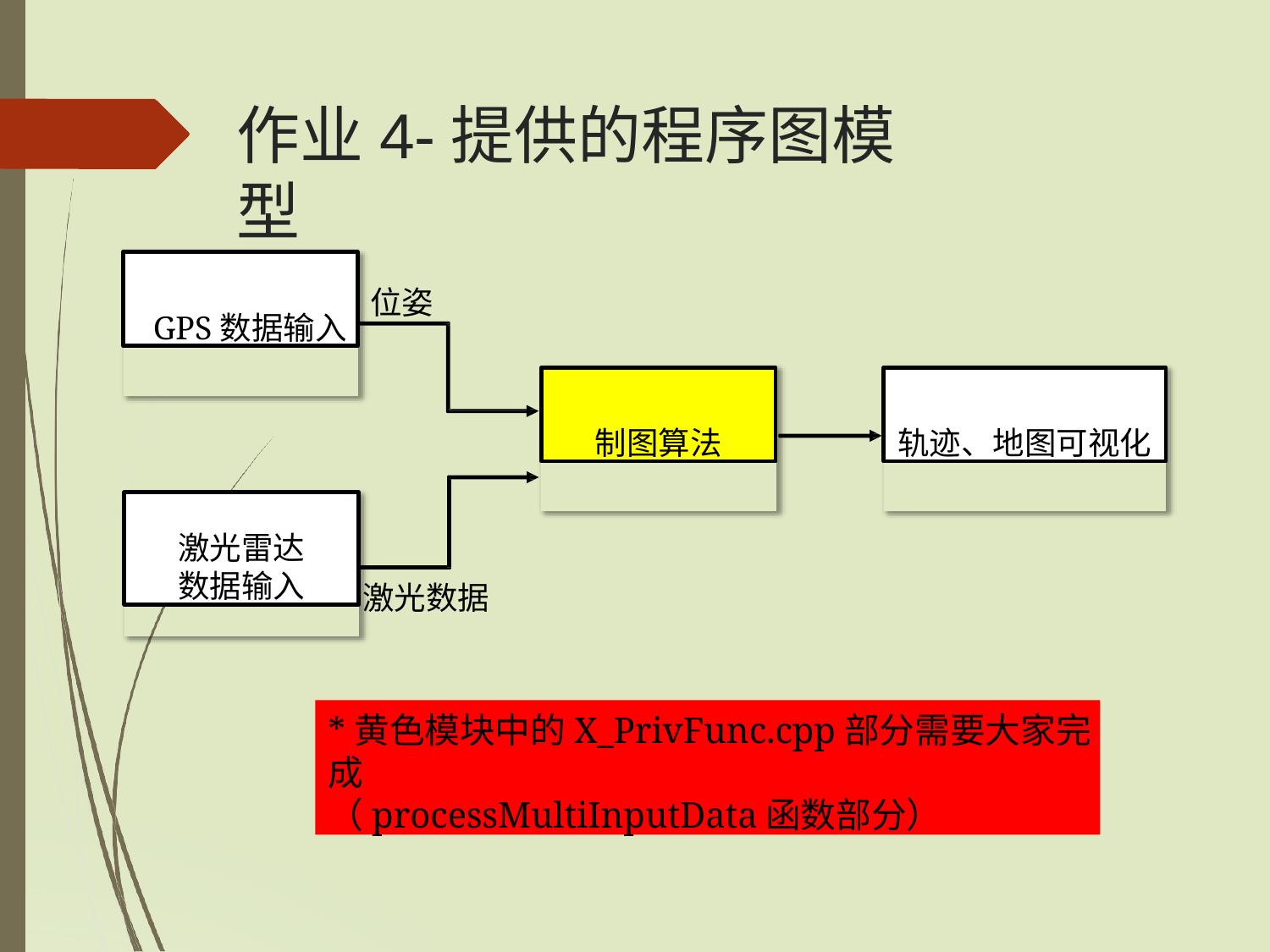

# 作业4-提供的程序图模型

GPS数据输入
位姿

轨迹、地图可视化

制图算法

激光雷达 数据输入
激光数据
*黄色模块中的X_PrivFunc.cpp部分需要大家完成
（processMultiInputData函数部分）